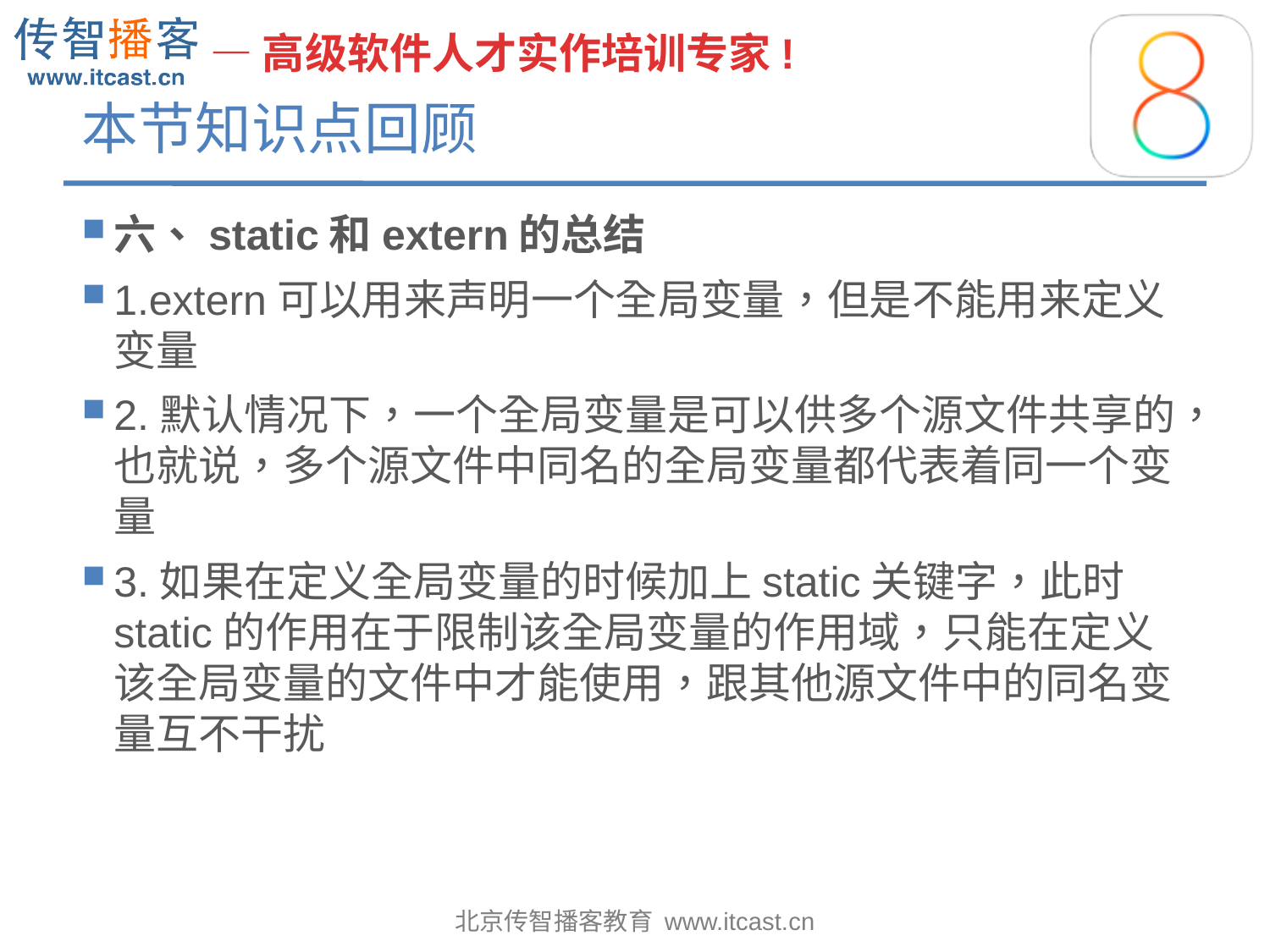

# 本节知识点回顾
六、static和extern的总结
1.extern可以用来声明一个全局变量，但是不能用来定义变量
2.默认情况下，一个全局变量是可以供多个源文件共享的，也就说，多个源文件中同名的全局变量都代表着同一个变量
3.如果在定义全局变量的时候加上static关键字，此时static的作用在于限制该全局变量的作用域，只能在定义该全局变量的文件中才能使用，跟其他源文件中的同名变量互不干扰